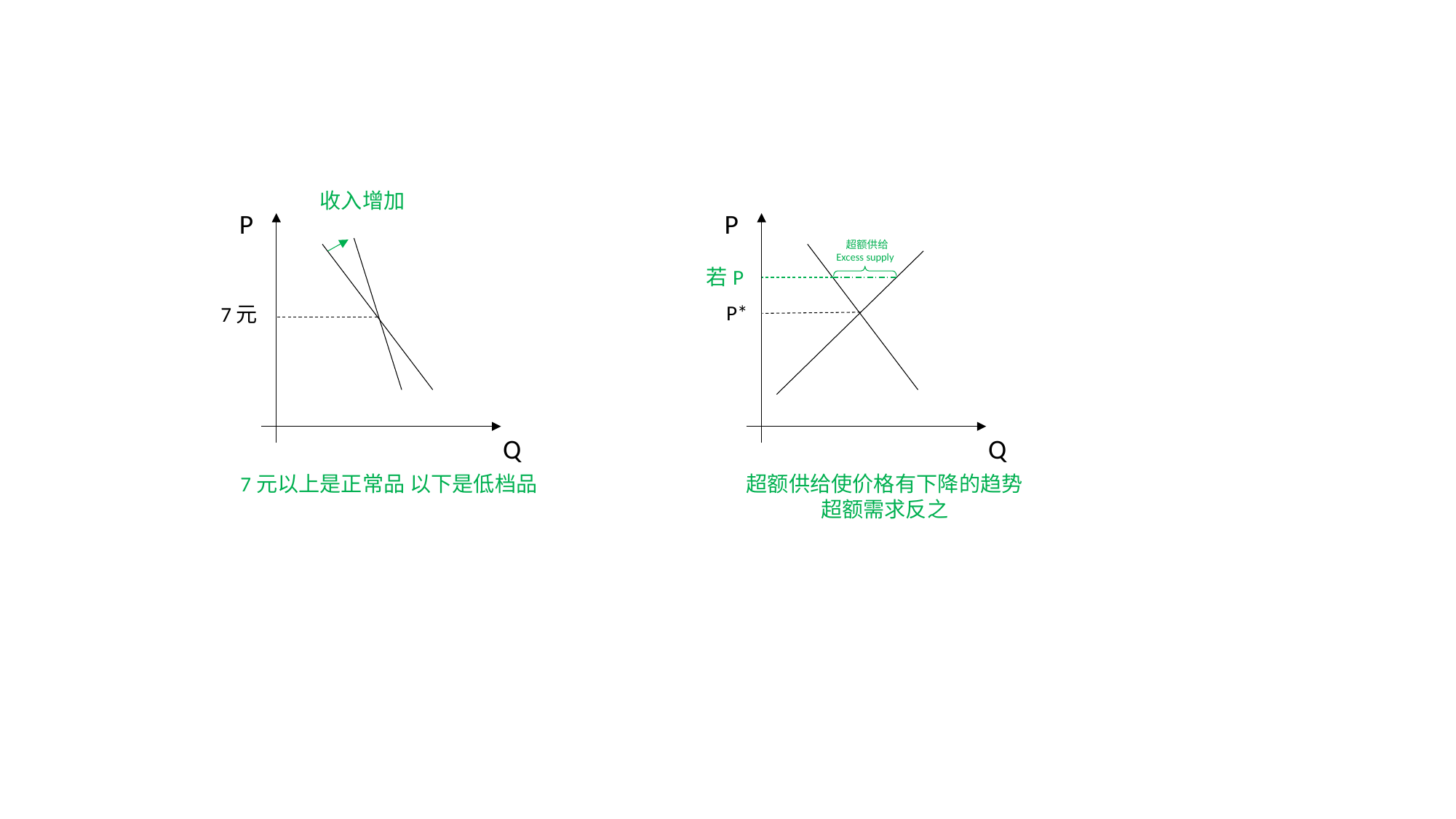

收入增加
P
P
   超额供给
Excess supply

若P
P*
7元
Q
Q
7元以上是正常品 以下是低档品
超额供给使价格有下降的趋势
超额需求反之